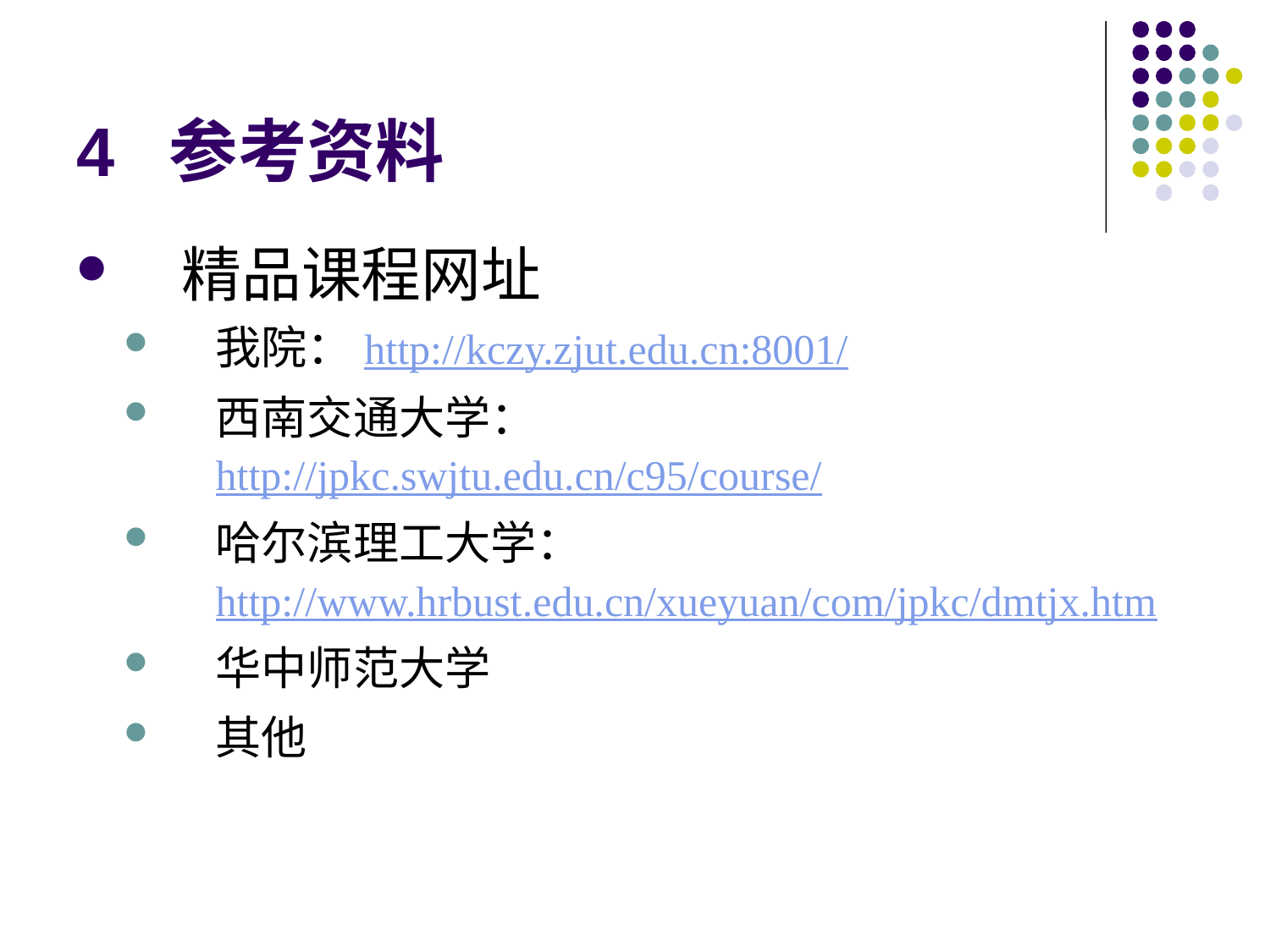

# 4  参考资料
精品课程网址
我院：http://kczy.zjut.edu.cn:8001/
西南交通大学：
http://jpkc.swjtu.edu.cn/c95/course/
哈尔滨理工大学：
http://www.hrbust.edu.cn/xueyuan/com/jpkc/dmtjx.htm
华中师范大学
其他

6